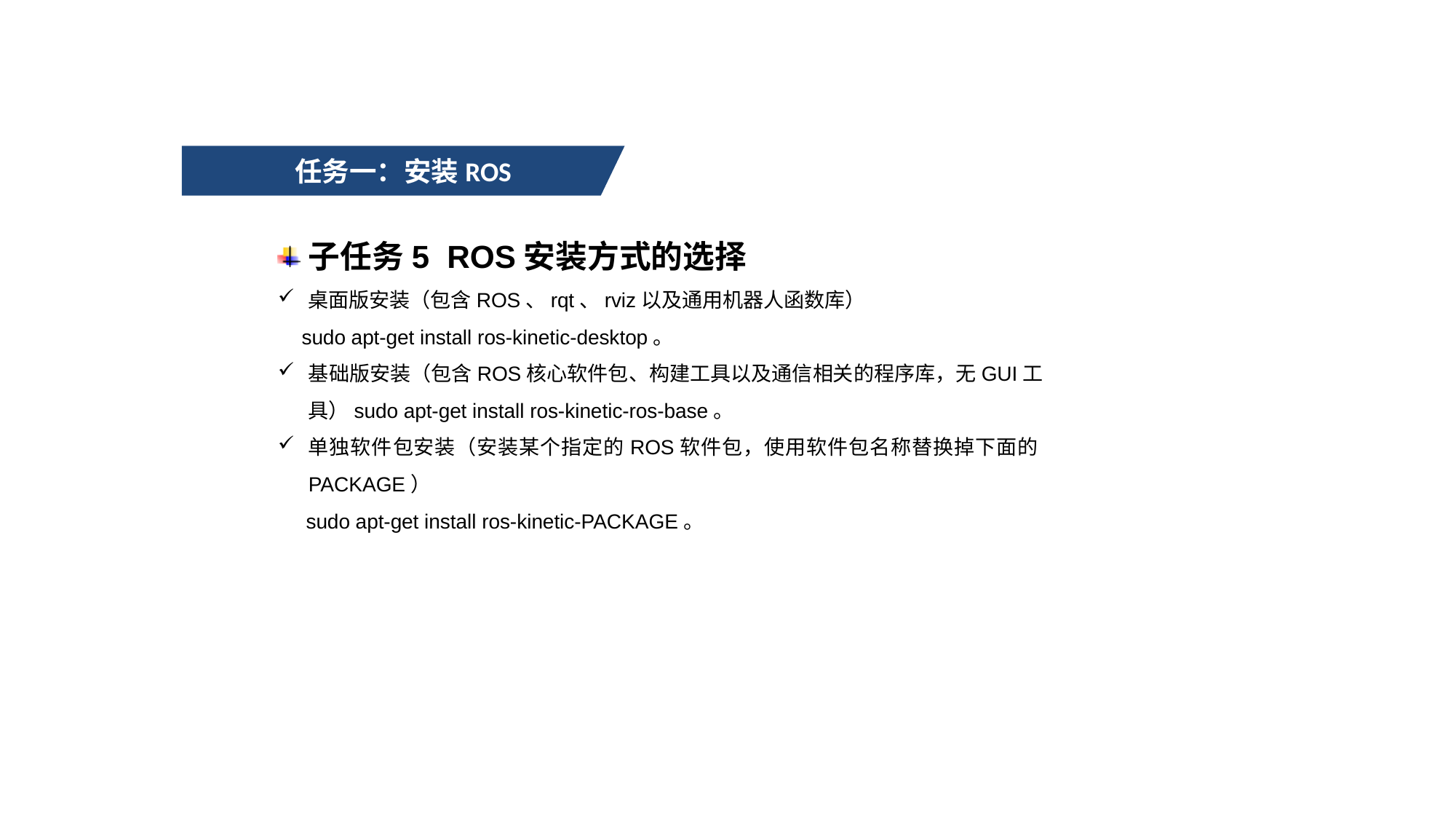

任务一：安装ROS
子任务5  ROS安装方式的选择
桌面版安装（包含ROS、rqt、rviz以及通用机器人函数库）
sudo apt-get install ros-kinetic-desktop。
基础版安装（包含ROS核心软件包、构建工具以及通信相关的程序库，无GUI工具）sudo apt-get install ros-kinetic-ros-base。
单独软件包安装（安装某个指定的ROS软件包，使用软件包名称替换掉下面的PACKAGE）
     sudo apt-get install ros-kinetic-PACKAGE。